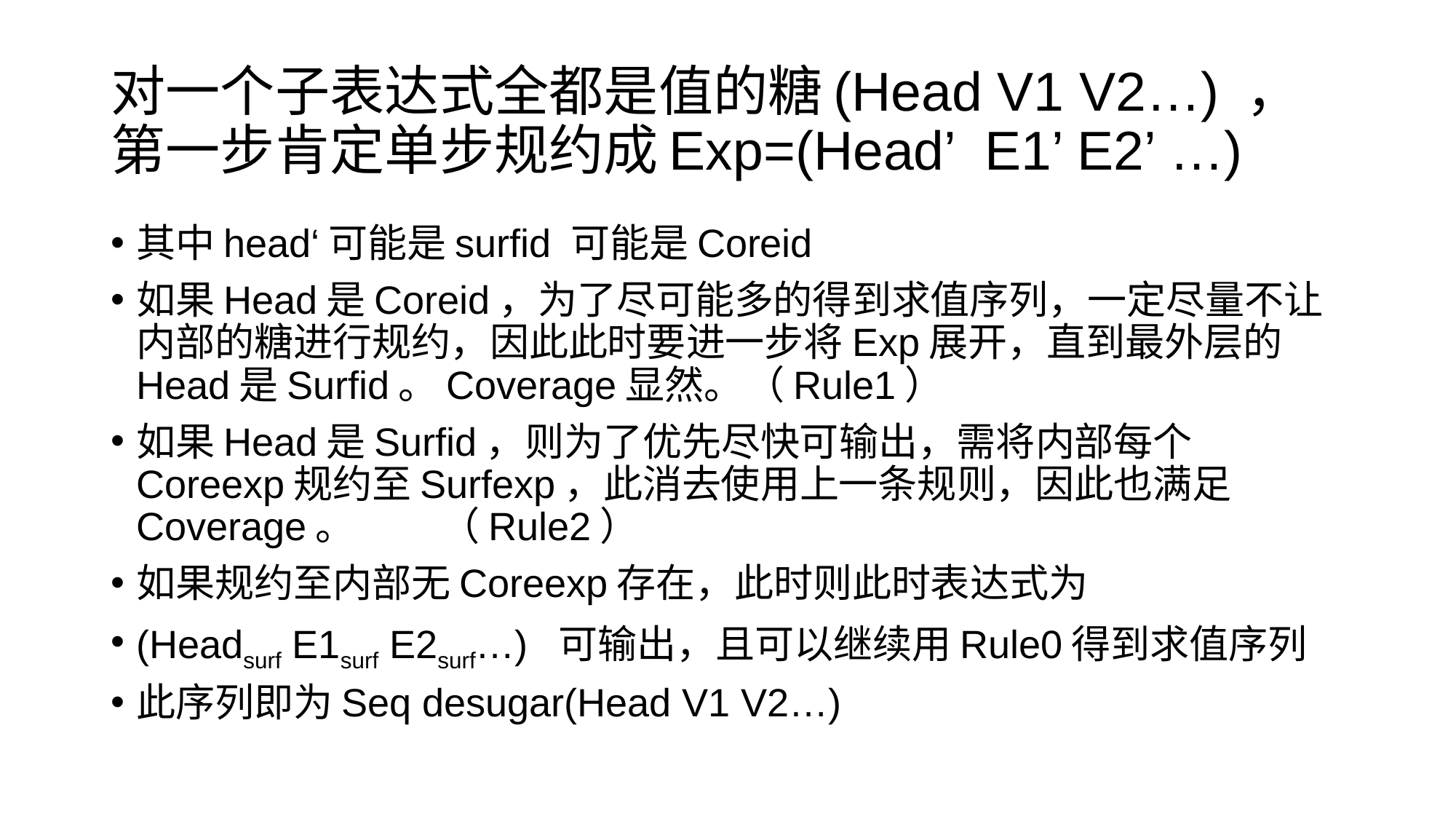

# 对一个子表达式全都是值的糖(Head V1 V2…) ，第一步肯定单步规约成Exp=(Head’  E1’ E2’ …)
其中head‘可能是surfid 可能是Coreid
如果Head是Coreid，为了尽可能多的得到求值序列，一定尽量不让内部的糖进行规约，因此此时要进一步将Exp展开，直到最外层的Head是Surfid。Coverage显然。			（Rule1）
如果Head是Surfid，则为了优先尽快可输出，需将内部每个Coreexp规约至Surfexp，此消去使用上一条规则，因此也满足Coverage。							（Rule2）
如果规约至内部无Coreexp存在，此时则此时表达式为
(Headsurf E1surf E2surf…)  可输出，且可以继续用Rule0得到求值序列
此序列即为Seq desugar(Head V1 V2…)